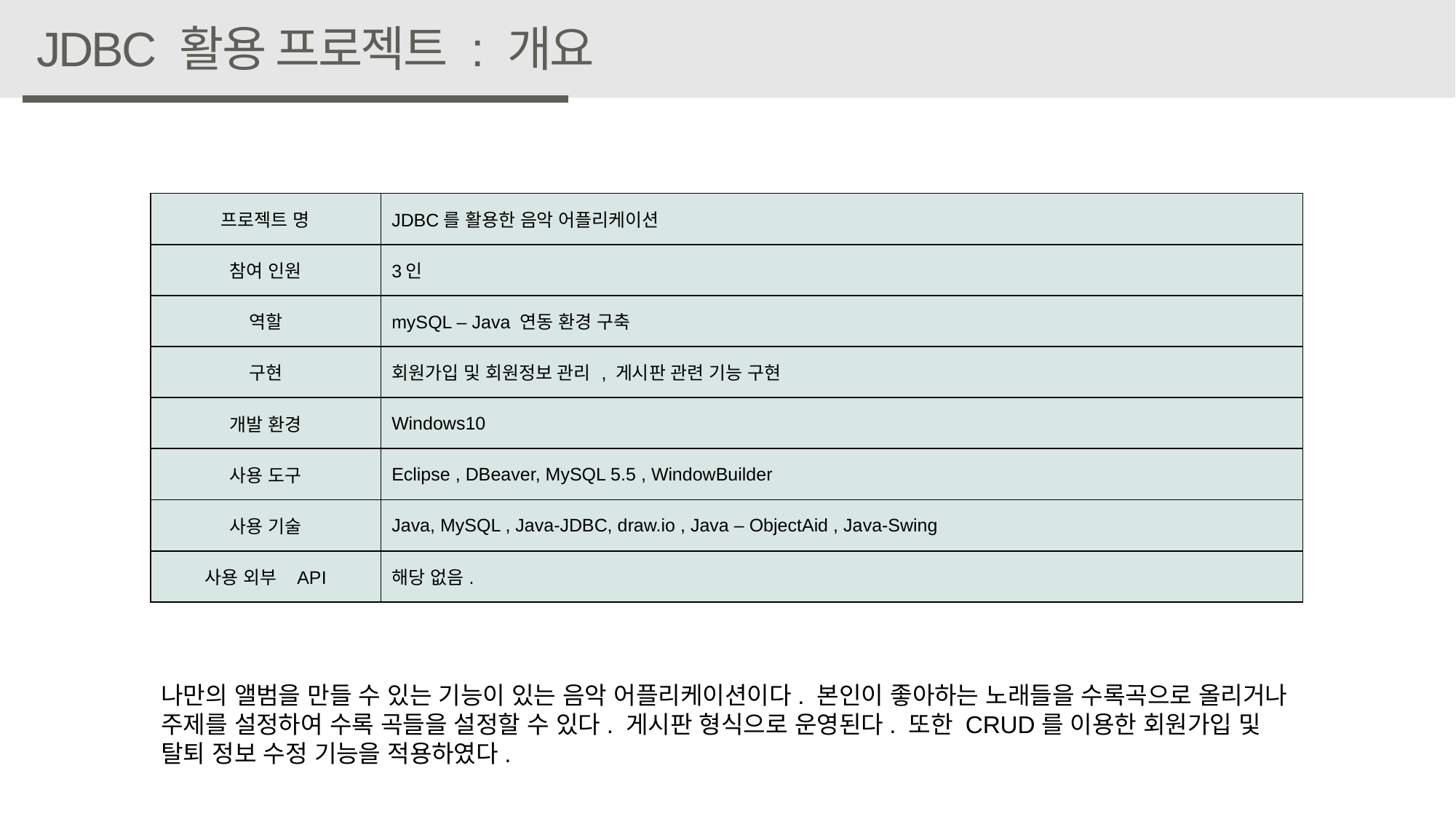

JDBC 활용 프로젝트 : 개요
| 프로젝트 명 | JDBC를 활용한 음악 어플리케이션 |
| --- | --- |
| 참여 인원 | 3인 |
| 역할 | mySQL – Java 연동 환경 구축 |
| 구현 | 회원가입 및 회원정보 관리 , 게시판 관련 기능 구현 |
| 개발 환경 | Windows10 |
| 사용 도구 | Eclipse , DBeaver, MySQL 5.5 , WindowBuilder |
| 사용 기술 | Java, MySQL , Java-JDBC, draw.io , Java – ObjectAid , Java-Swing |
| 사용 외부 API | 해당 없음. |

나만의 앨범을 만들 수 있는 기능이 있는 음악 어플리케이션이다. 본인이 좋아하는 노래들을 수록곡으로 올리거나 주제를 설정하여 수록 곡들을 설정할 수 있다. 게시판 형식으로 운영된다. 또한 CRUD를 이용한 회원가입 및 탈퇴 정보 수정 기능을 적용하였다.